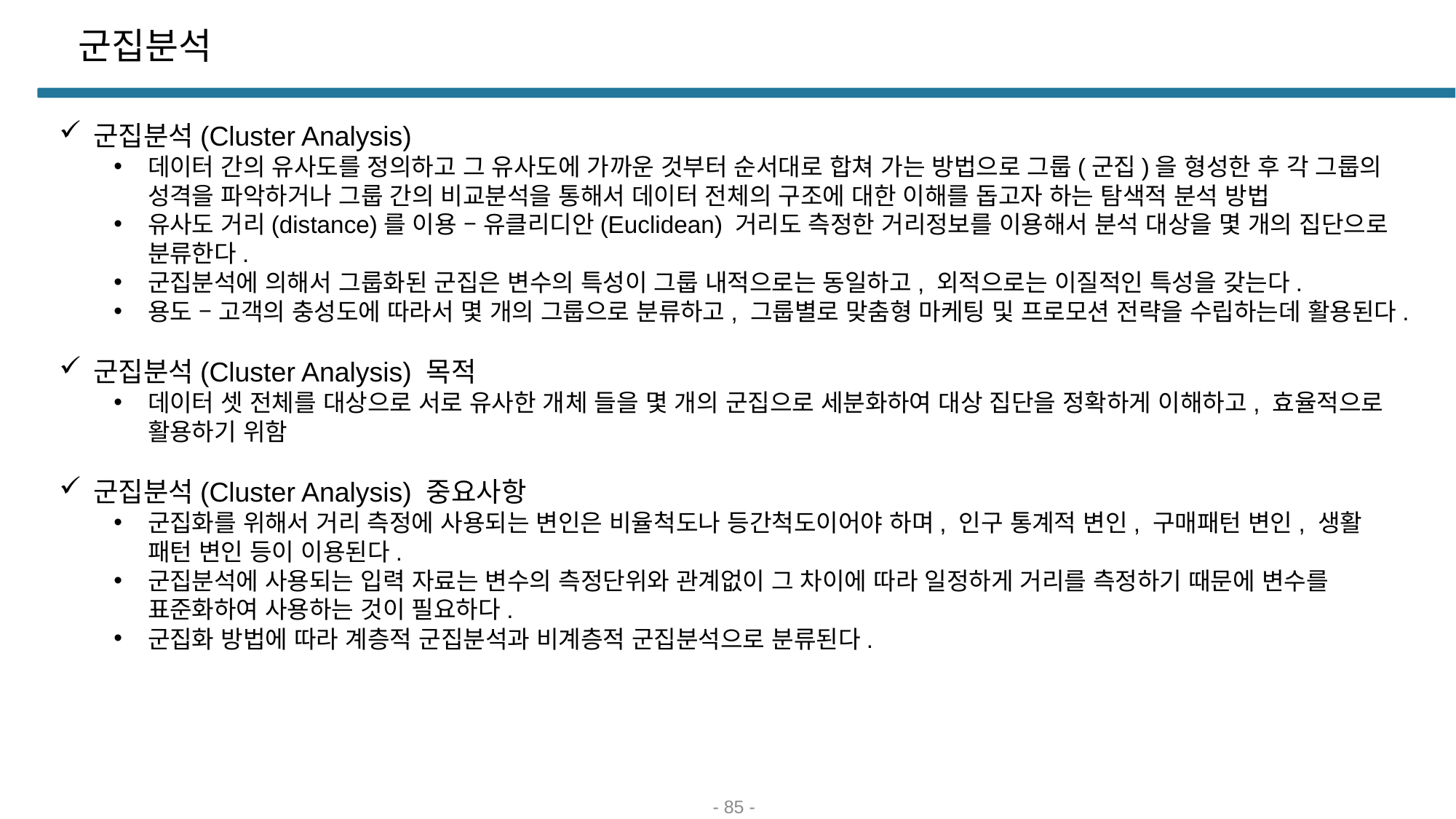

군집분석
#
군집분석(Cluster Analysis)
데이터 간의 유사도를 정의하고 그 유사도에 가까운 것부터 순서대로 합쳐 가는 방법으로 그룹(군집)을 형성한 후 각 그룹의 성격을 파악하거나 그룹 간의 비교분석을 통해서 데이터 전체의 구조에 대한 이해를 돕고자 하는 탐색적 분석 방법
유사도 거리(distance)를 이용 – 유클리디안(Euclidean) 거리도 측정한 거리정보를 이용해서 분석 대상을 몇 개의 집단으로 분류한다.
군집분석에 의해서 그룹화된 군집은 변수의 특성이 그룹 내적으로는 동일하고, 외적으로는 이질적인 특성을 갖는다.
용도 – 고객의 충성도에 따라서 몇 개의 그룹으로 분류하고, 그룹별로 맞춤형 마케팅 및 프로모션 전략을 수립하는데 활용된다.

군집분석(Cluster Analysis) 목적
데이터 셋 전체를 대상으로 서로 유사한 개체 들을 몇 개의 군집으로 세분화하여 대상 집단을 정확하게 이해하고, 효율적으로 활용하기 위함

군집분석(Cluster Analysis) 중요사항
군집화를 위해서 거리 측정에 사용되는 변인은 비율척도나 등간척도이어야 하며, 인구 통계적 변인, 구매패턴 변인, 생활 패턴 변인 등이 이용된다.
군집분석에 사용되는 입력 자료는 변수의 측정단위와 관계없이 그 차이에 따라 일정하게 거리를 측정하기 때문에 변수를 표준화하여 사용하는 것이 필요하다.
군집화 방법에 따라 계층적 군집분석과 비계층적 군집분석으로 분류된다.
- 85 -